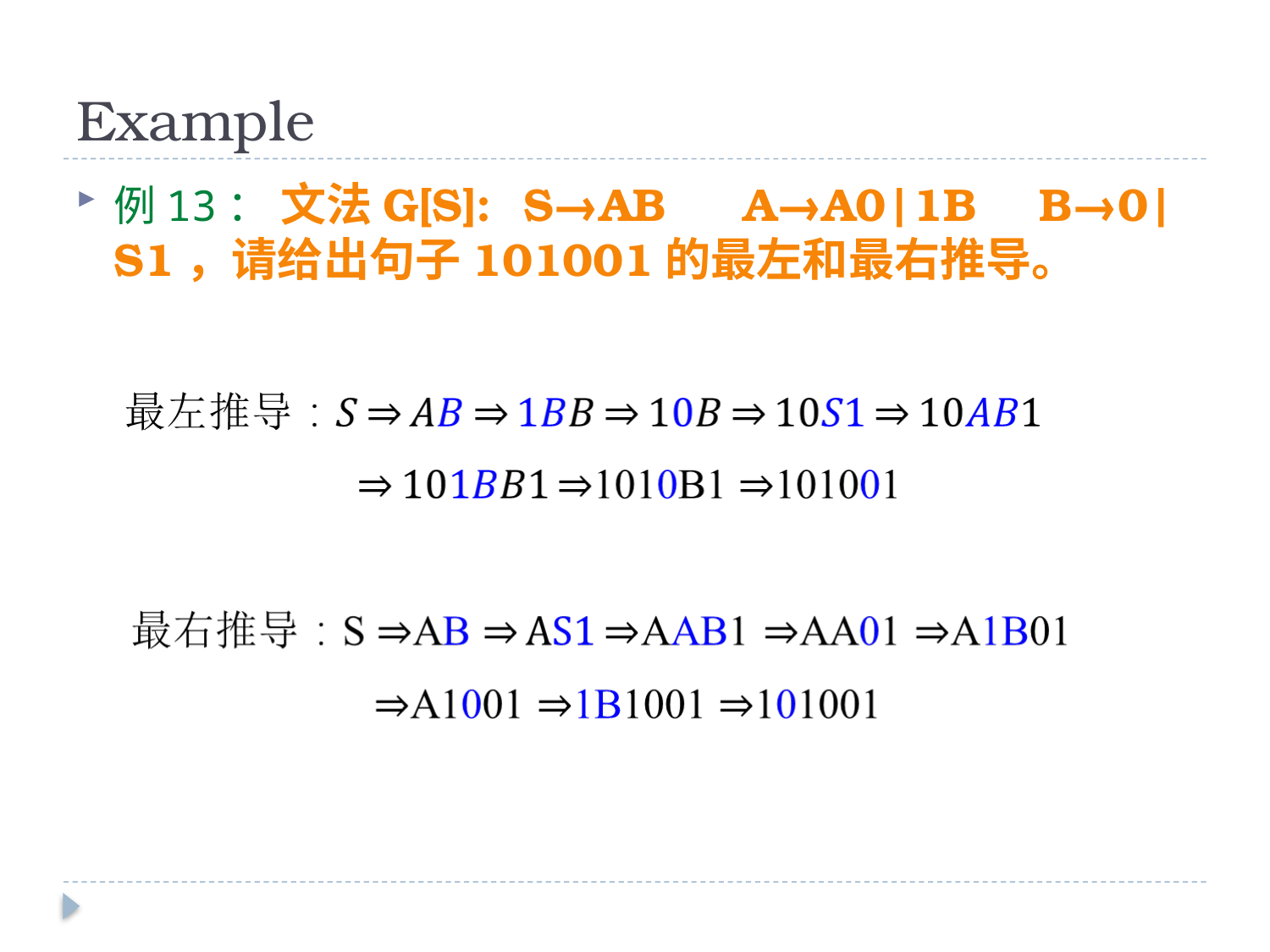

# Example
例13： 文法G[S]:  S→AB     A→A0|1B    B→0|S1，请给出句子101001的最左和最右推导。

73